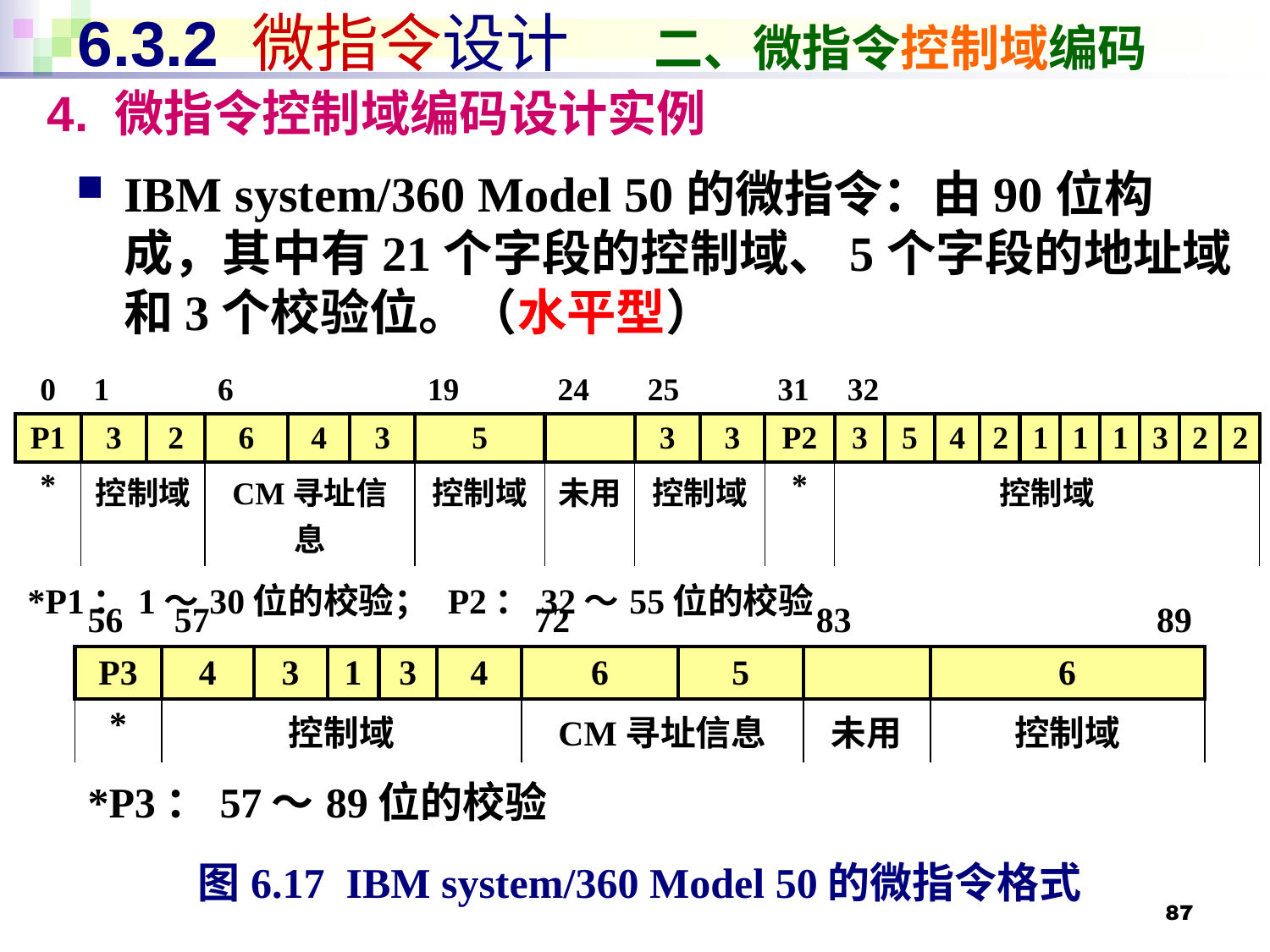

# 6.3.2 微指令设计      二、微指令控制域编码
4. 微指令控制域编码设计实例
IBM system/360 Model 50的微指令：由90位构成，其中有21个字段的控制域、5个字段的地址域和3个校验位。（水平型）
| 0 | 1 |  | 6 |  |  | 19 | 24 | 25 |  | 31 | 32 |  |  |  |  |  |  |  |  |  |
| --- | --- | --- | --- | --- | --- | --- | --- | --- | --- | --- | --- | --- | --- | --- | --- | --- | --- | --- | --- | --- |
| P1 | 3 | 2 | 6 | 4 | 3 | 5 |  | 3 | 3 | P2 | 3 | 5 | 4 | 2 | 1 | 1 | 1 | 3 | 2 | 2 |
| \* | 控制域 |  | CM寻址信息 |  |  | 控制域 | 未用 | 控制域 |  | \* | 控制域 |  |  |  |  |  |  |  |  |  |
| \*P1：1～30位的校验； P2：32～55位的校验 |  |  |  |  |  |  |  |  |  |  |  |  |  |  |  |  |  |  |  |  |
| 56 | 57 |  |  |  |  | 72 |  | 83 | 89 |
| --- | --- | --- | --- | --- | --- | --- | --- | --- | --- |
| P3 | 4 | 3 | 1 | 3 | 4 | 6 | 5 |  | 6 |
| \* | 控制域 |  |  |  |  | CM寻址信息 |  | 未用 | 控制域 |
| \*P3：57～89位的校验 |  |  |  |  |  |  |  |  |  |
图6.17  IBM system/360 Model 50的微指令格式
87